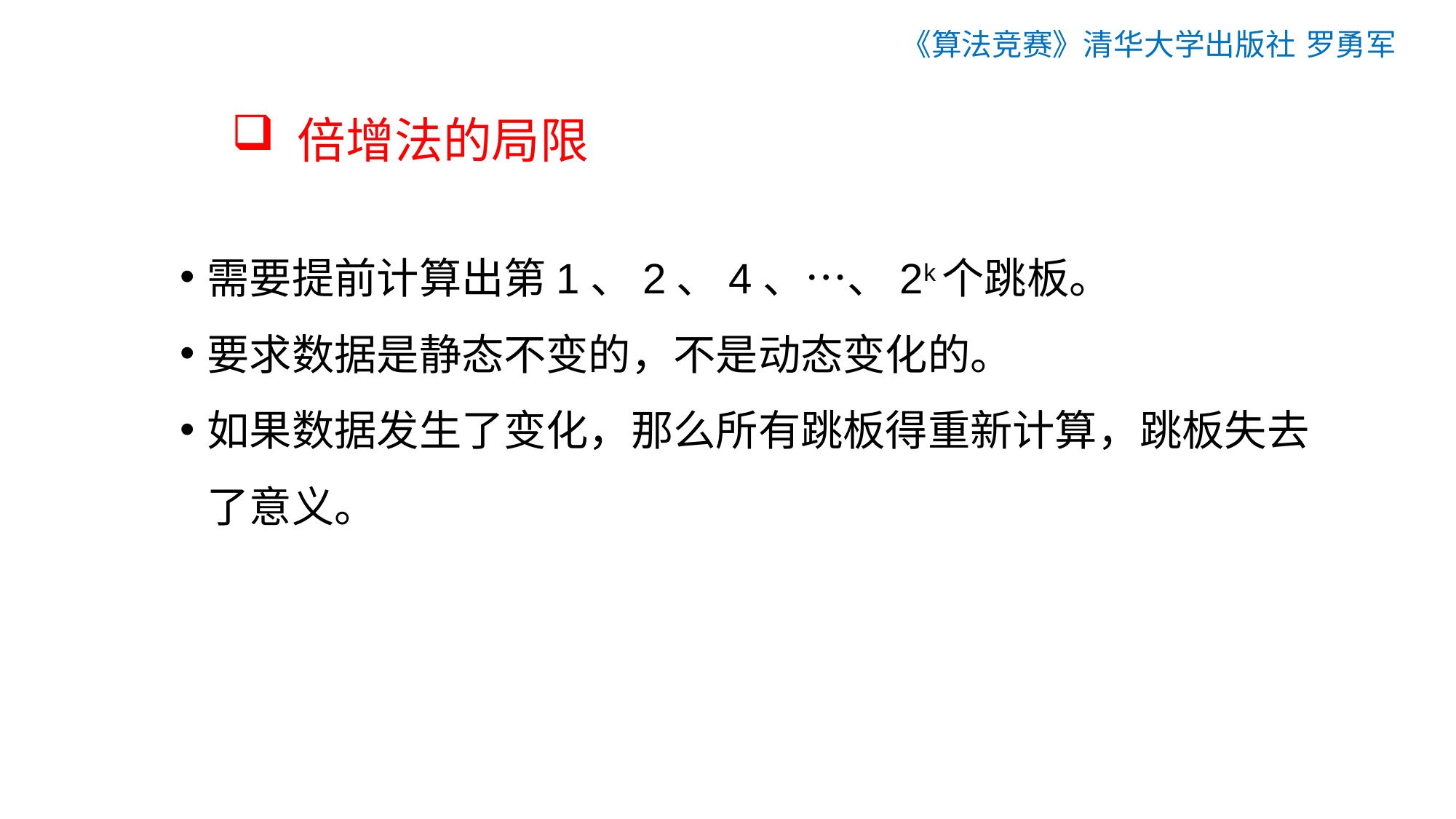

《算法竞赛》清华大学出版社 罗勇军
# 倍增法的局限
需要提前计算出第1、2、4、…、2k个跳板。
要求数据是静态不变的，不是动态变化的。
如果数据发生了变化，那么所有跳板得重新计算，跳板失去了意义。